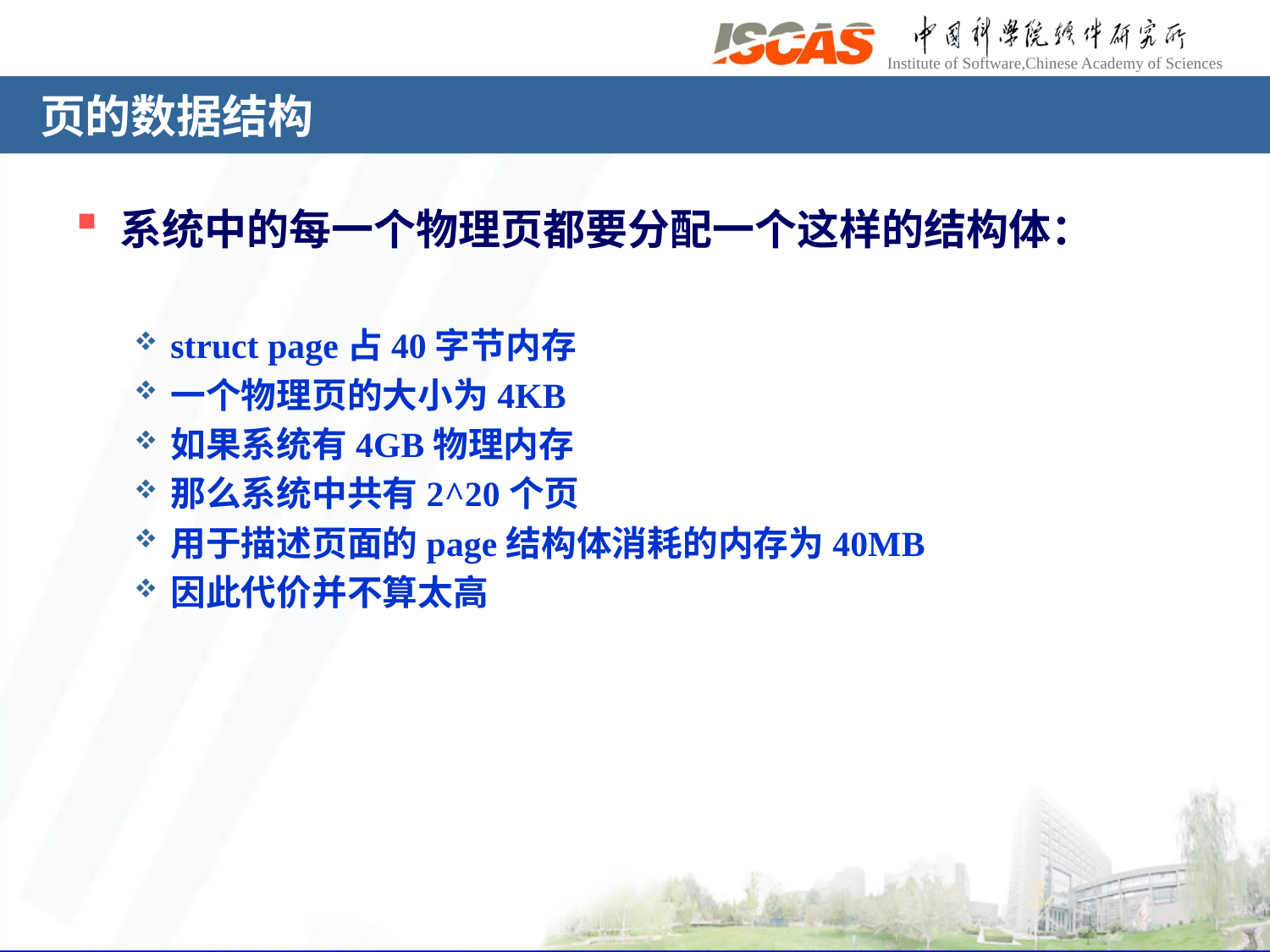

# 页的数据结构
系统中的每一个物理页都要分配一个这样的结构体：

struct page占40字节内存
一个物理页的大小为4KB
如果系统有4GB物理内存
那么系统中共有2^20个页
用于描述页面的page结构体消耗的内存为40MB
因此代价并不算太高